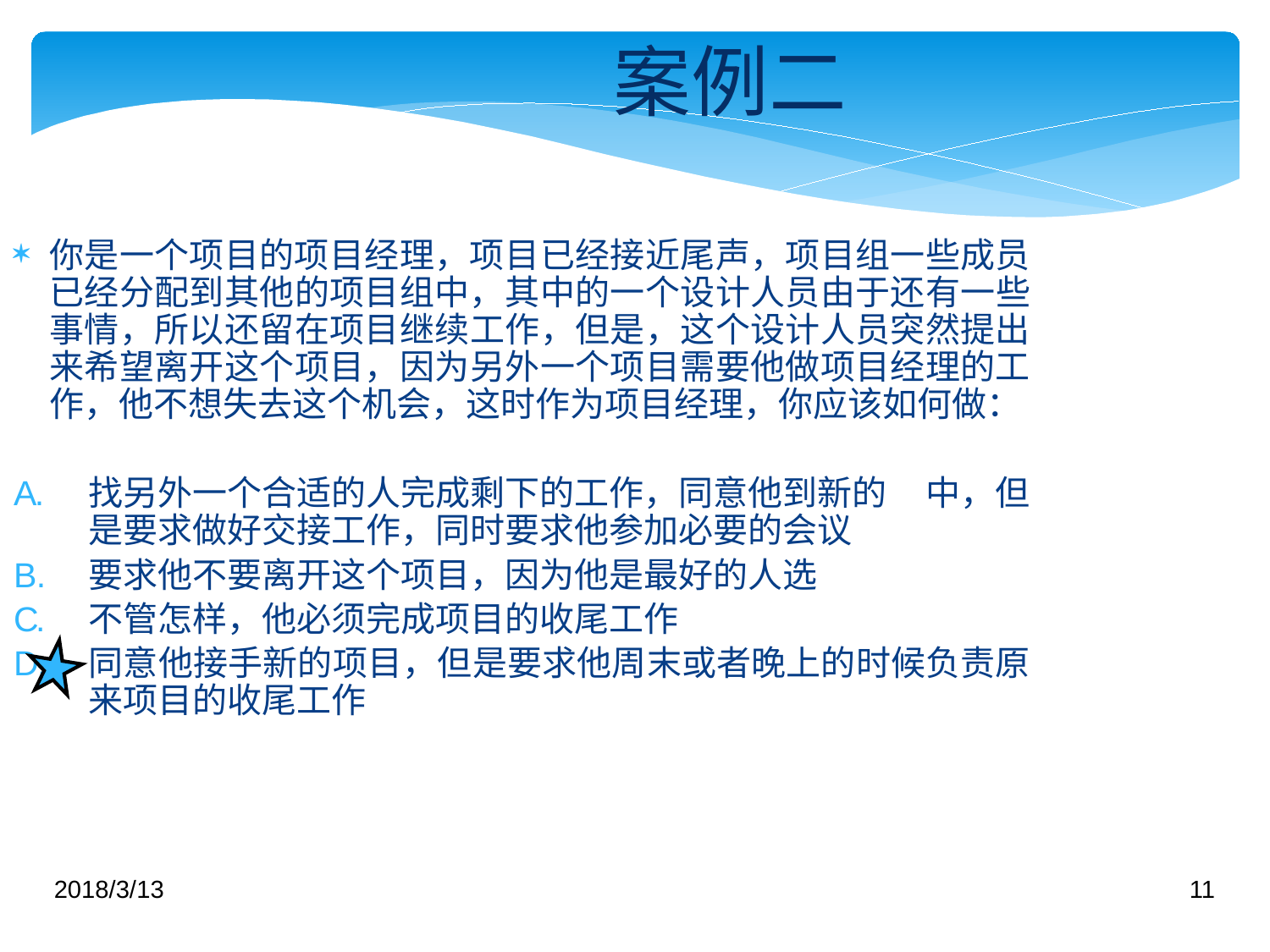

案例二
你是一个项目的项目经理，项目已经接近尾声，项目组一些成员已经分配到其他的项目组中，其中的一个设计人员由于还有一些事情，所以还留在项目继续工作，但是，这个设计人员突然提出来希望离开这个项目，因为另外一个项目需要他做项目经理的工作，他不想失去这个机会，这时作为项目经理，你应该如何做：

找另外一个合适的人完成剩下的工作，同意他到新的     中，但是要求做好交接工作，同时要求他参加必要的会议
要求他不要离开这个项目，因为他是最好的人选
不管怎样，他必须完成项目的收尾工作
同意他接手新的项目，但是要求他周末或者晚上的时候负责原来项目的收尾工作

2018/3/13
11